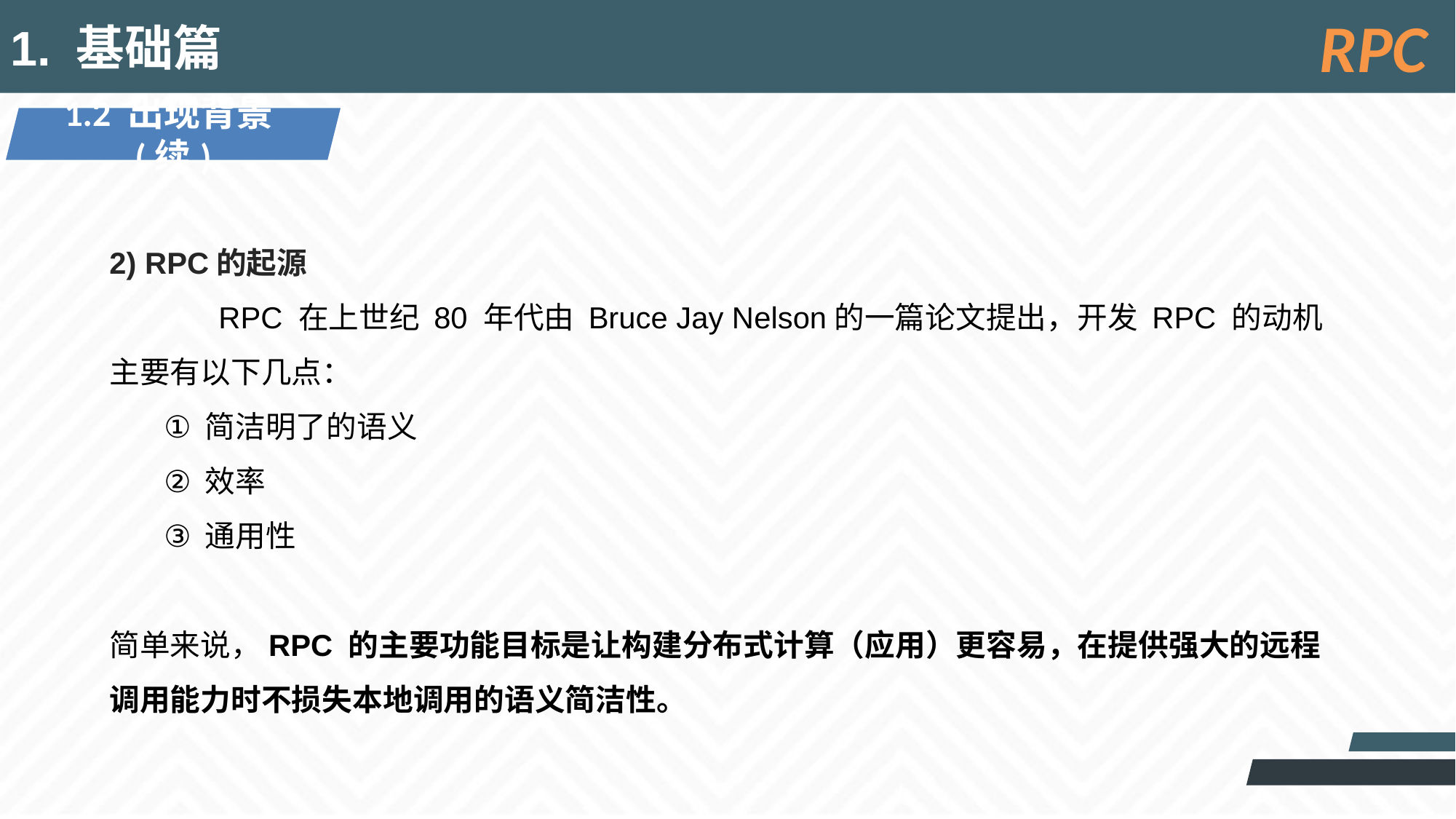

1. 基础篇
RPC
1.2 出现背景(续)
2) RPC的起源
	RPC 在上世纪 80 年代由 Bruce Jay Nelson的一篇论文提出，开发 RPC 的动机主要有以下几点：
简洁明了的语义
效率
通用性

简单来说，RPC 的主要功能目标是让构建分布式计算（应用）更容易，在提供强大的远程调用能力时不损失本地调用的语义简洁性。